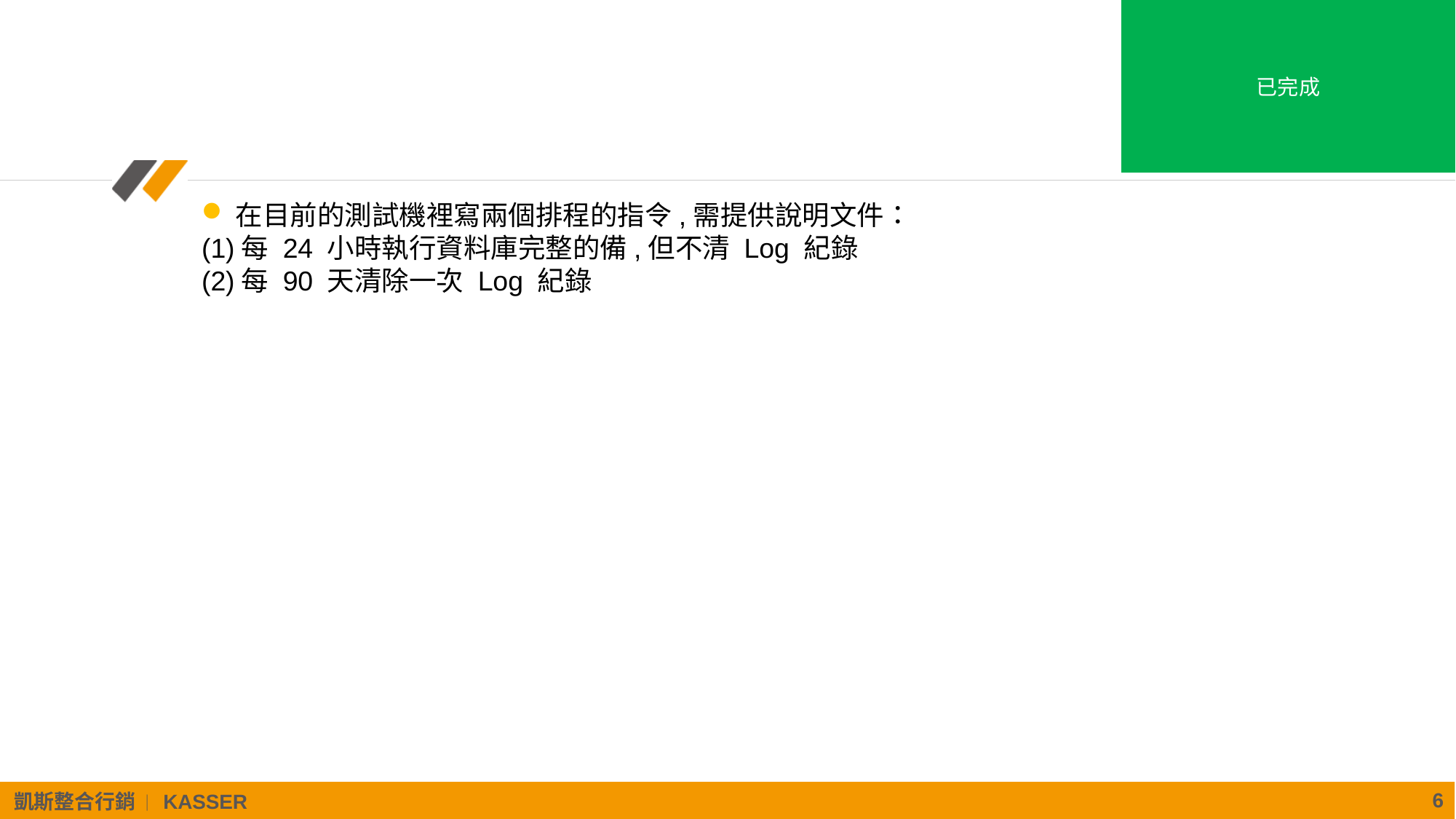

已完成
在目前的測試機裡寫兩個排程的指令,需提供說明文件：
(1)每 24 小時執行資料庫完整的備,但不清 Log 紀錄
(2)每 90 天清除一次 Log 紀錄
6